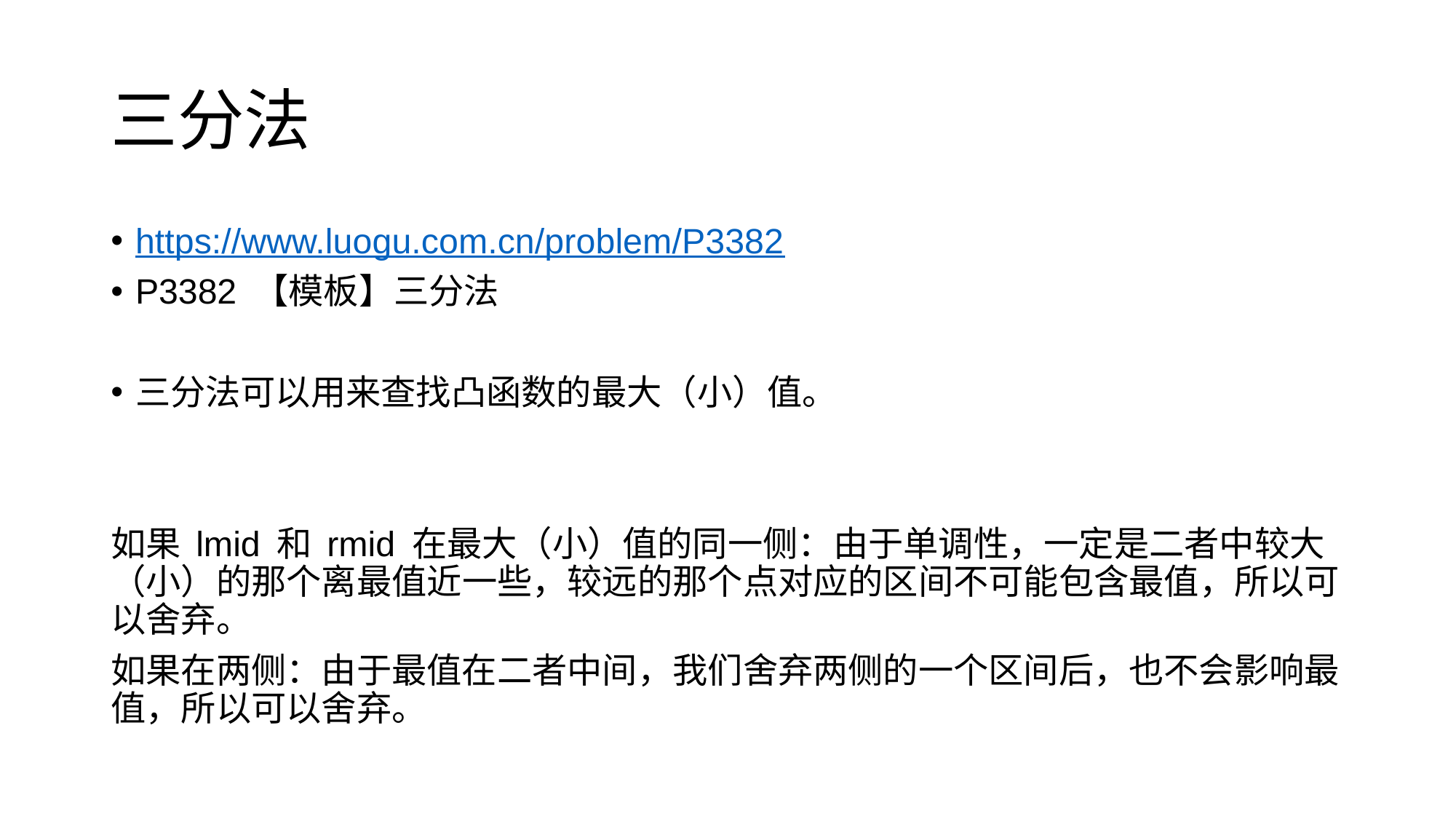

# 三分法
https://www.luogu.com.cn/problem/P3382
P3382 【模板】三分法

三分法可以用来查找凸函数的最大（小）值。

如果 lmid 和 rmid 在最大（小）值的同一侧：由于单调性，一定是二者中较大（小）的那个离最值近一些，较远的那个点对应的区间不可能包含最值，所以可以舍弃。
如果在两侧：由于最值在二者中间，我们舍弃两侧的一个区间后，也不会影响最值，所以可以舍弃。